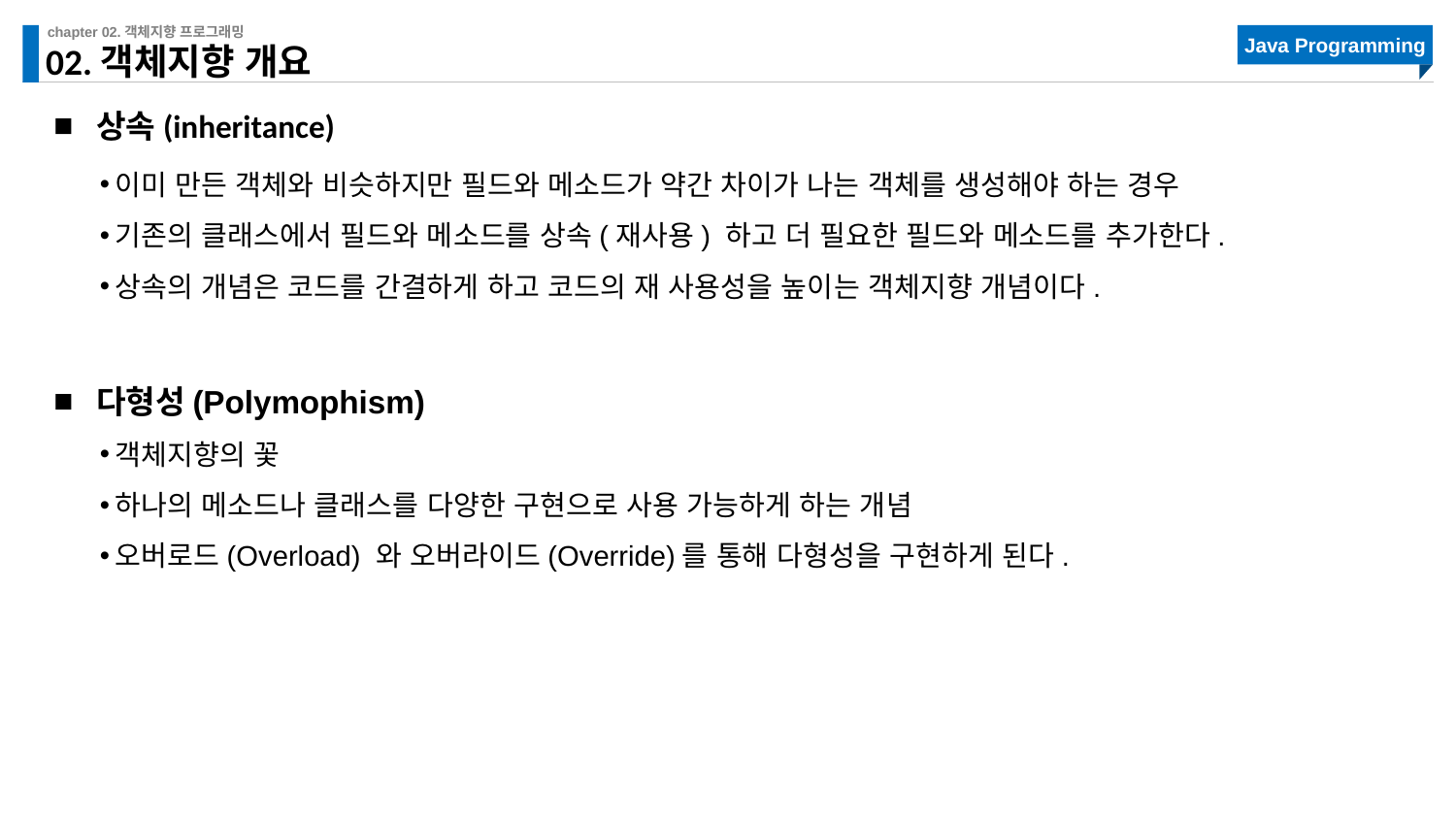

# 02.객체지향 개요
상속(inheritance)
이미 만든 객체와 비슷하지만 필드와 메소드가 약간 차이가 나는 객체를 생성해야 하는 경우
기존의 클래스에서 필드와 메소드를 상속(재사용) 하고 더 필요한 필드와 메소드를 추가한다.
상속의 개념은 코드를 간결하게 하고 코드의 재 사용성을 높이는 객체지향 개념이다.

다형성(Polymophism)
객체지향의 꽃
하나의 메소드나 클래스를 다양한 구현으로 사용 가능하게 하는 개념
오버로드(Overload) 와 오버라이드(Override)를 통해 다형성을 구현하게 된다.